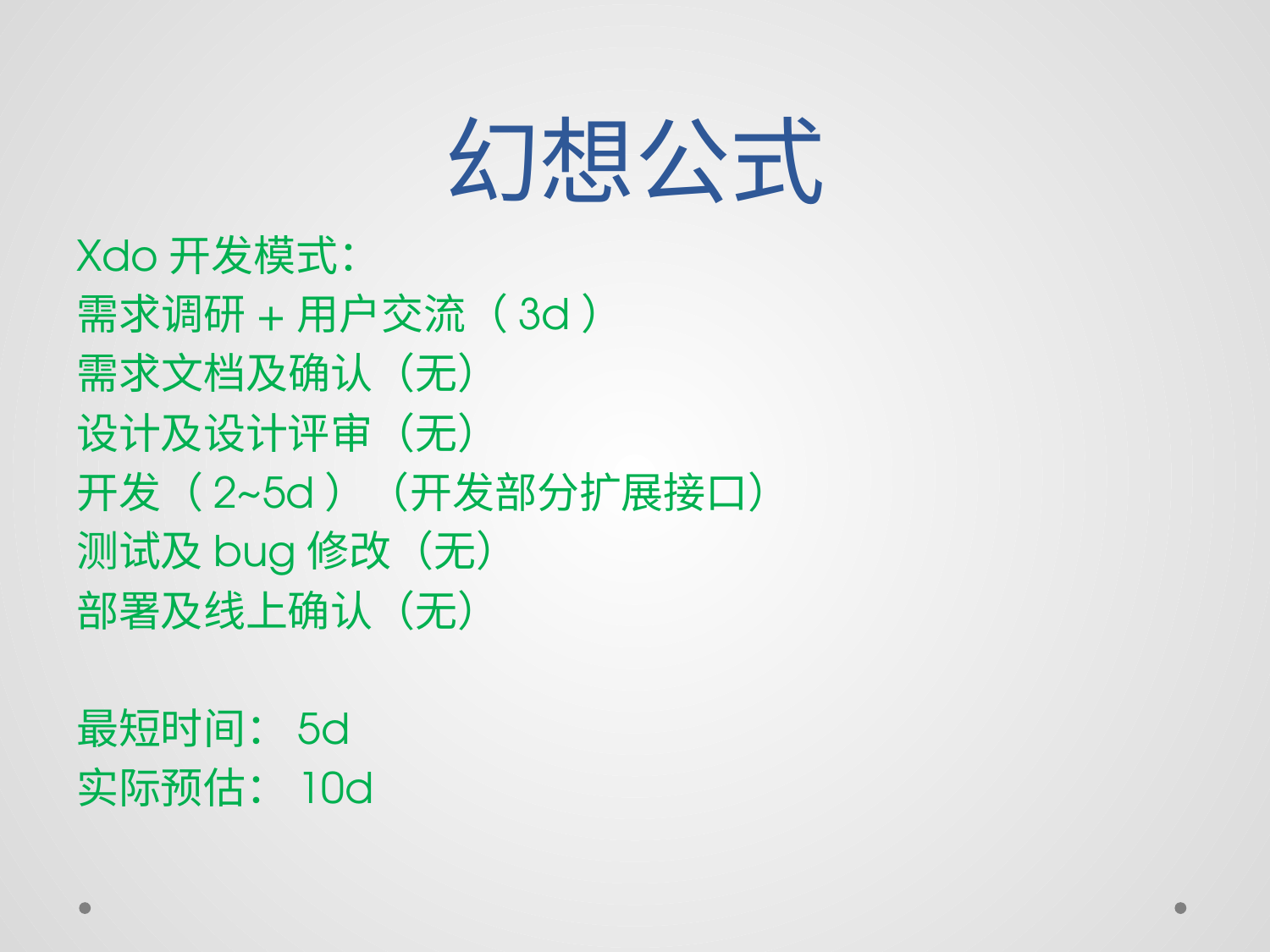

# 幻想公式
Xdo开发模式：
需求调研+用户交流（3d）
需求文档及确认（无）
设计及设计评审（无）
开发（2~5d）（开发部分扩展接口）
测试及bug修改（无）
部署及线上确认（无）

最短时间：5d
实际预估：10d